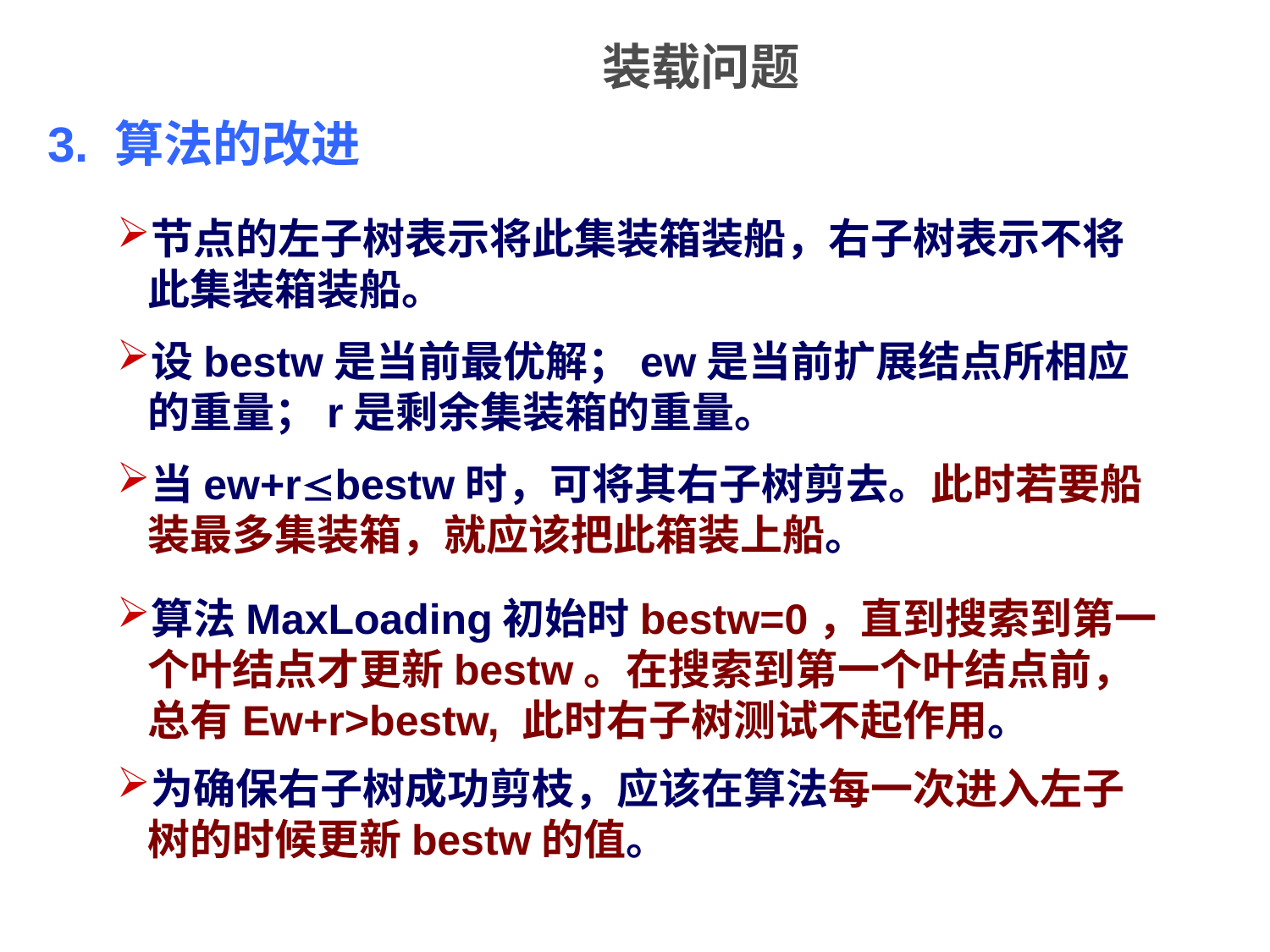

# 装载问题
3. 算法的改进
节点的左子树表示将此集装箱装船，右子树表示不将此集装箱装船。
设bestw是当前最优解；ew是当前扩展结点所相应的重量；r是剩余集装箱的重量。
当ew+r≤bestw时，可将其右子树剪去。此时若要船装最多集装箱，就应该把此箱装上船。
算法MaxLoading初始时bestw=0，直到搜索到第一个叶结点才更新bestw。在搜索到第一个叶结点前，总有Ew+r>bestw, 此时右子树测试不起作用。
为确保右子树成功剪枝，应该在算法每一次进入左子树的时候更新bestw的值。